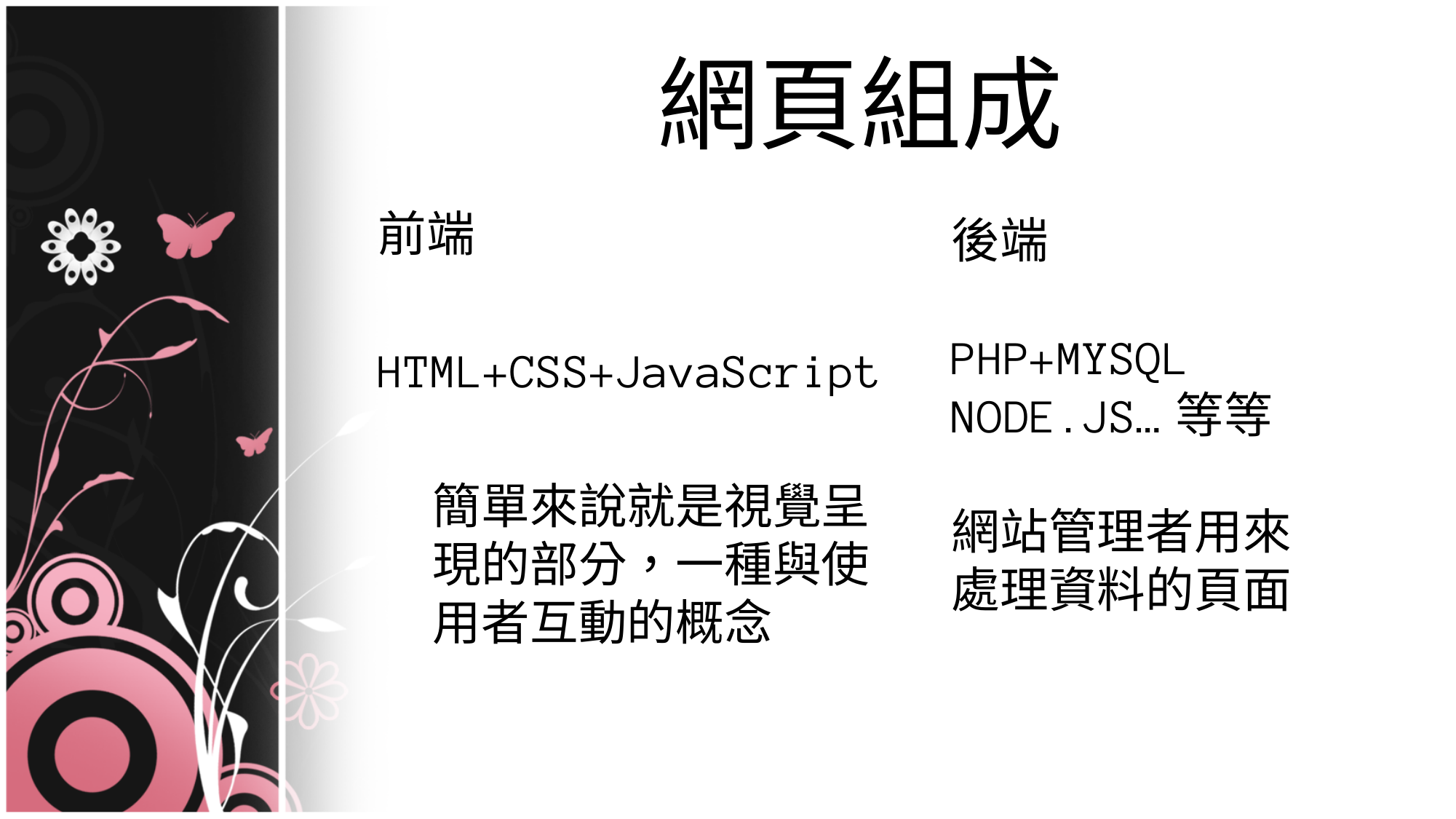

# 網頁組成
前端

HTML+CSS+JavaScript

	簡單來說就是視覺呈現的部分，一種與使用者互動的概念
後端

PHP+MYSQL
NODE.JS…等等

網站管理者用來
處理資料的頁面